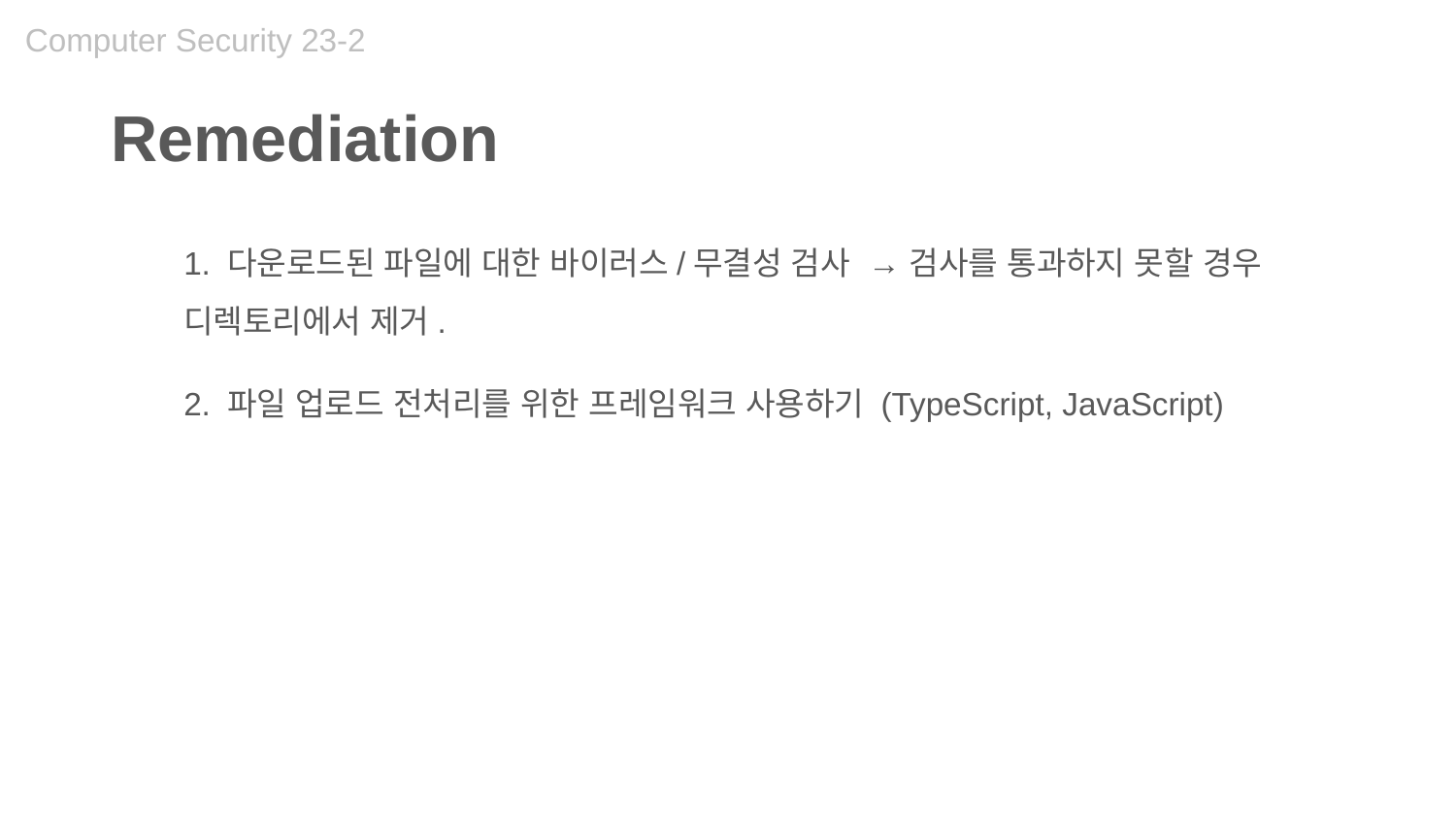

Computer Security 23-2
# Remediation
1. 다운로드된 파일에 대한 바이러스/무결성 검사  → 검사를 통과하지 못할 경우 디렉토리에서 제거.
2. 파일 업로드 전처리를 위한 프레임워크 사용하기 (TypeScript, JavaScript)